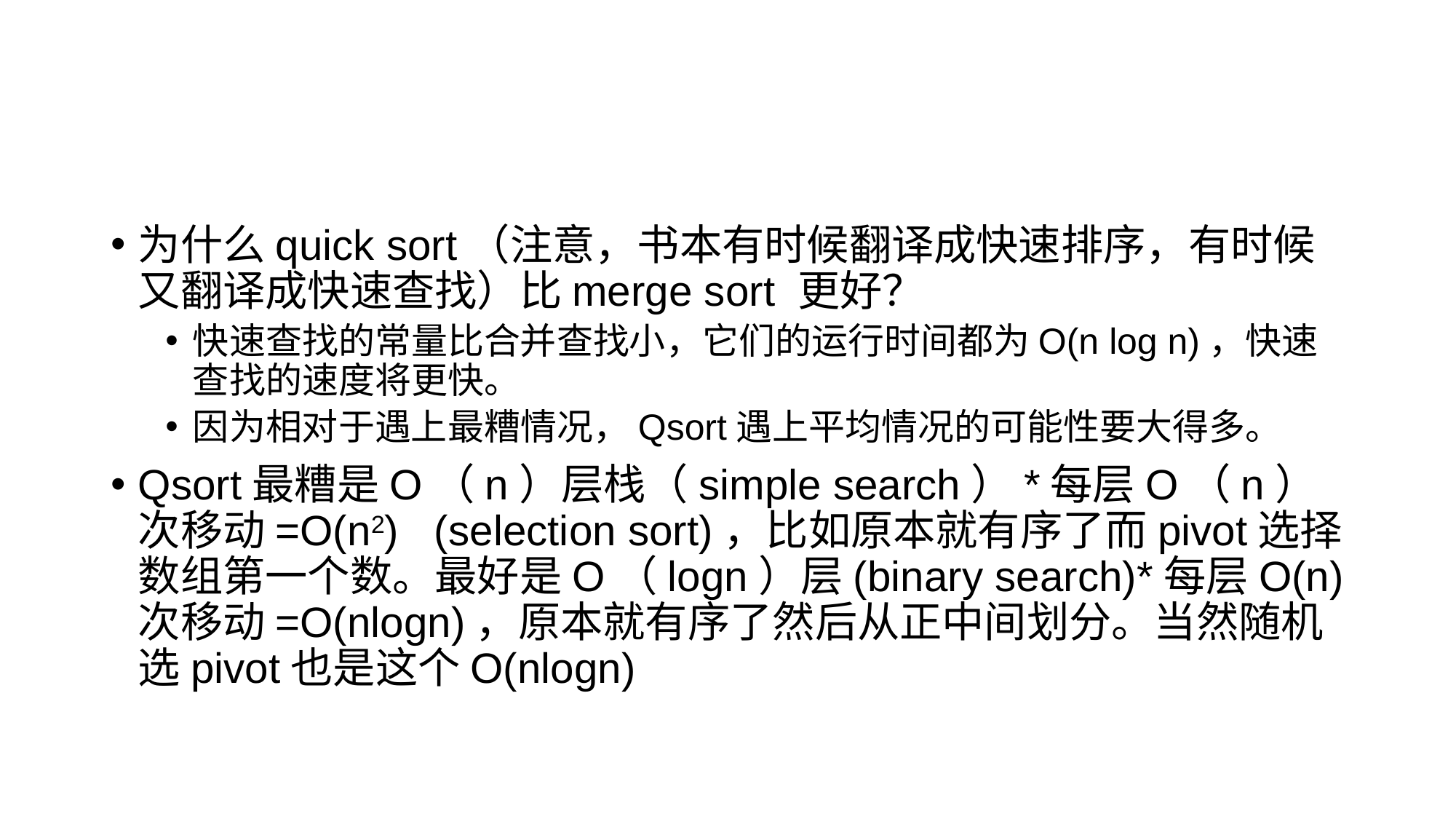

#
为什么quick sort（注意，书本有时候翻译成快速排序，有时候又翻译成快速查找）比merge sort 更好？
快速查找的常量比合并查找小，它们的运行时间都为O(n log n)，快速查找的速度将更快。
因为相对于遇上最糟情况，Qsort遇上平均情况的可能性要大得多。
Qsort最糟是O（n）层栈（simple search）*每层O（n）次移动=O(n2)   (selection sort)，比如原本就有序了而pivot选择数组第一个数。最好是O（logn）层(binary search)*每层O(n)次移动=O(nlogn)，原本就有序了然后从正中间划分。当然随机选pivot也是这个O(nlogn)